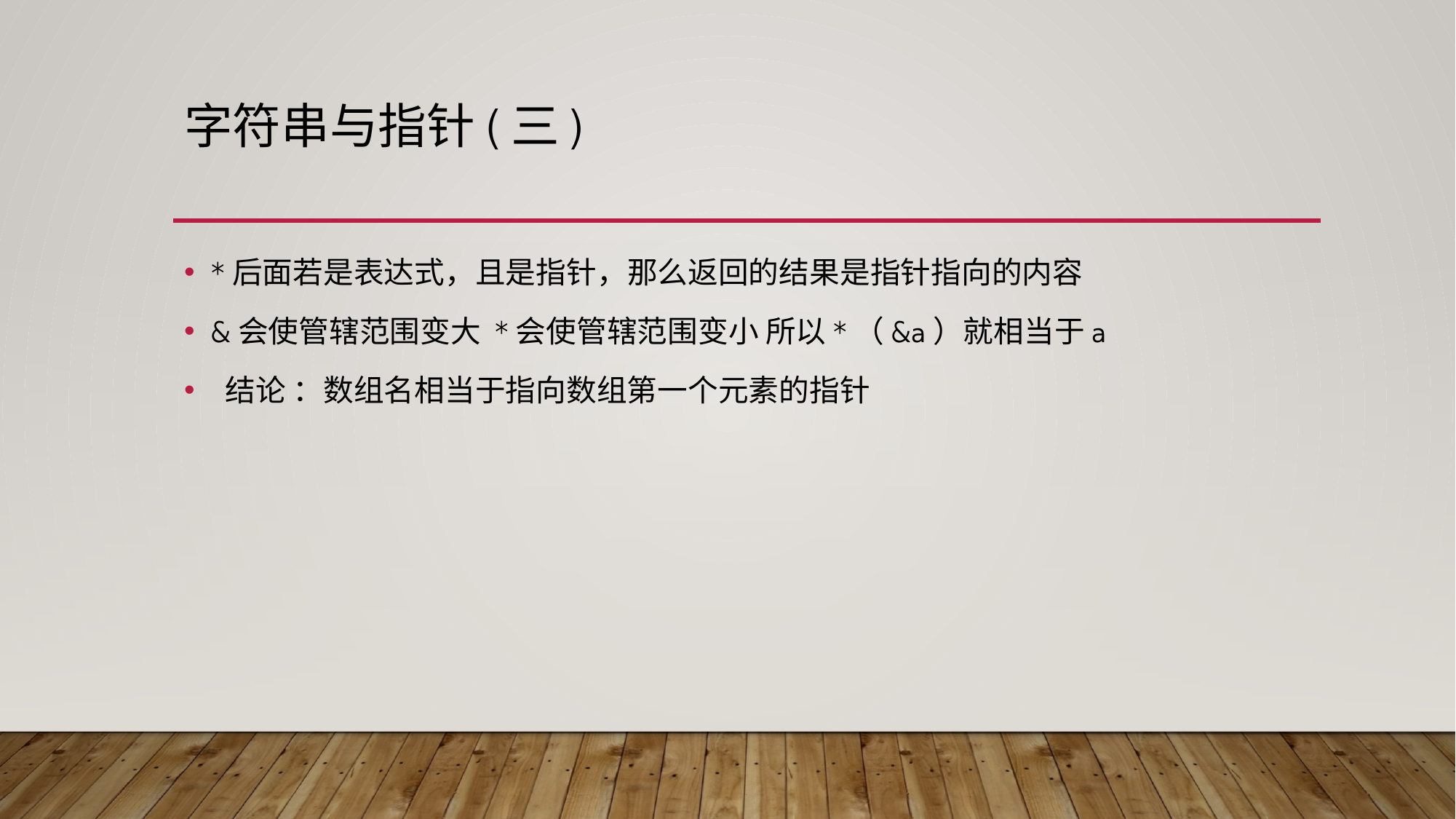

# 字符串与指针(三)
*后面若是表达式，且是指针，那么返回的结果是指针指向的内容
&会使管辖范围变大 *会使管辖范围变小 所以*（&a）就相当于a
 结论 ：数组名相当于指向数组第一个元素的指针